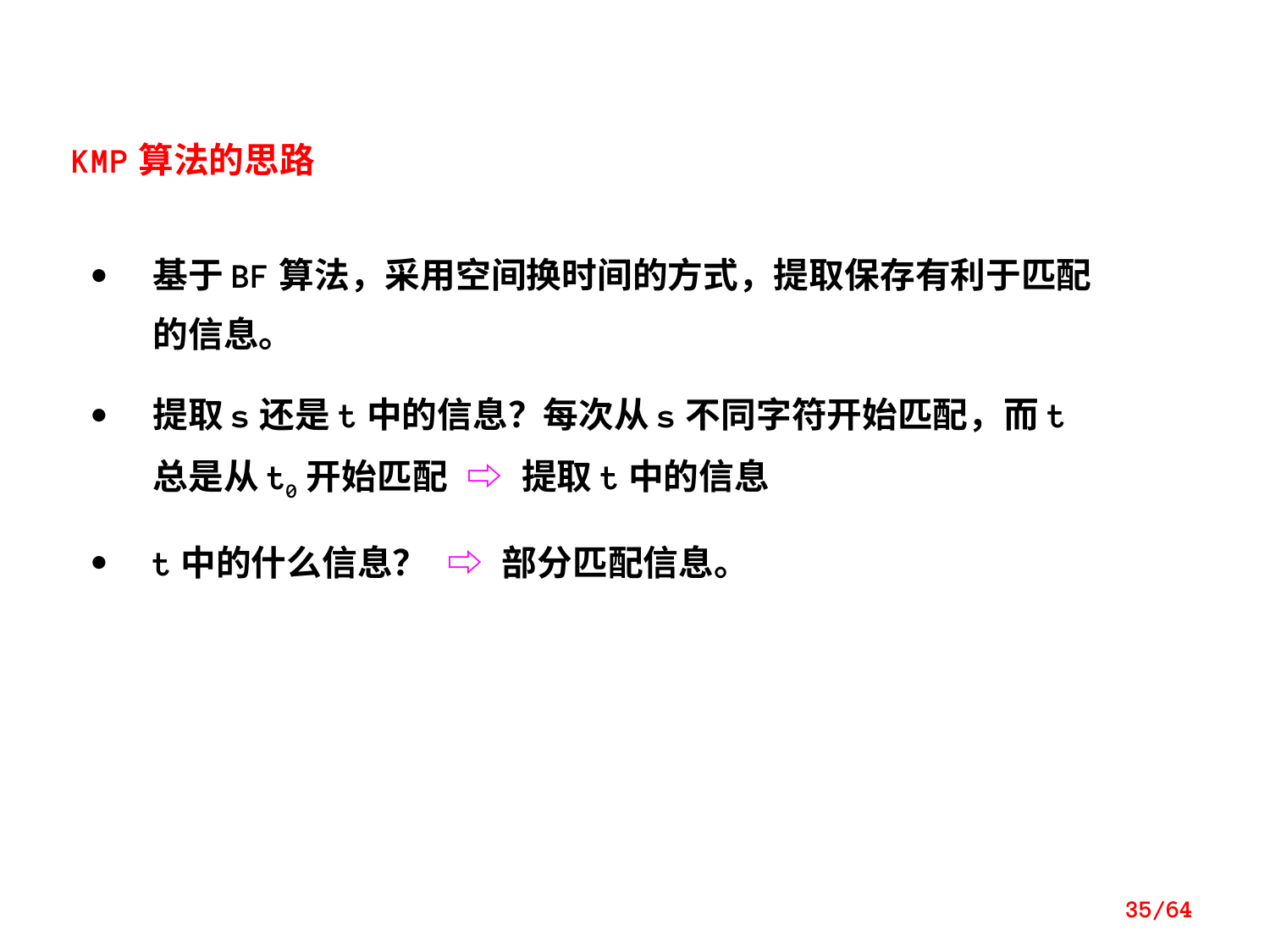

KMP算法的思路
基于BF算法，采用空间换时间的方式，提取保存有利于匹配的信息。
提取s还是t中的信息？每次从s不同字符开始匹配，而t总是从t0开始匹配 ⇨ 提取t中的信息
t中的什么信息？ ⇨ 部分匹配信息。
35/64